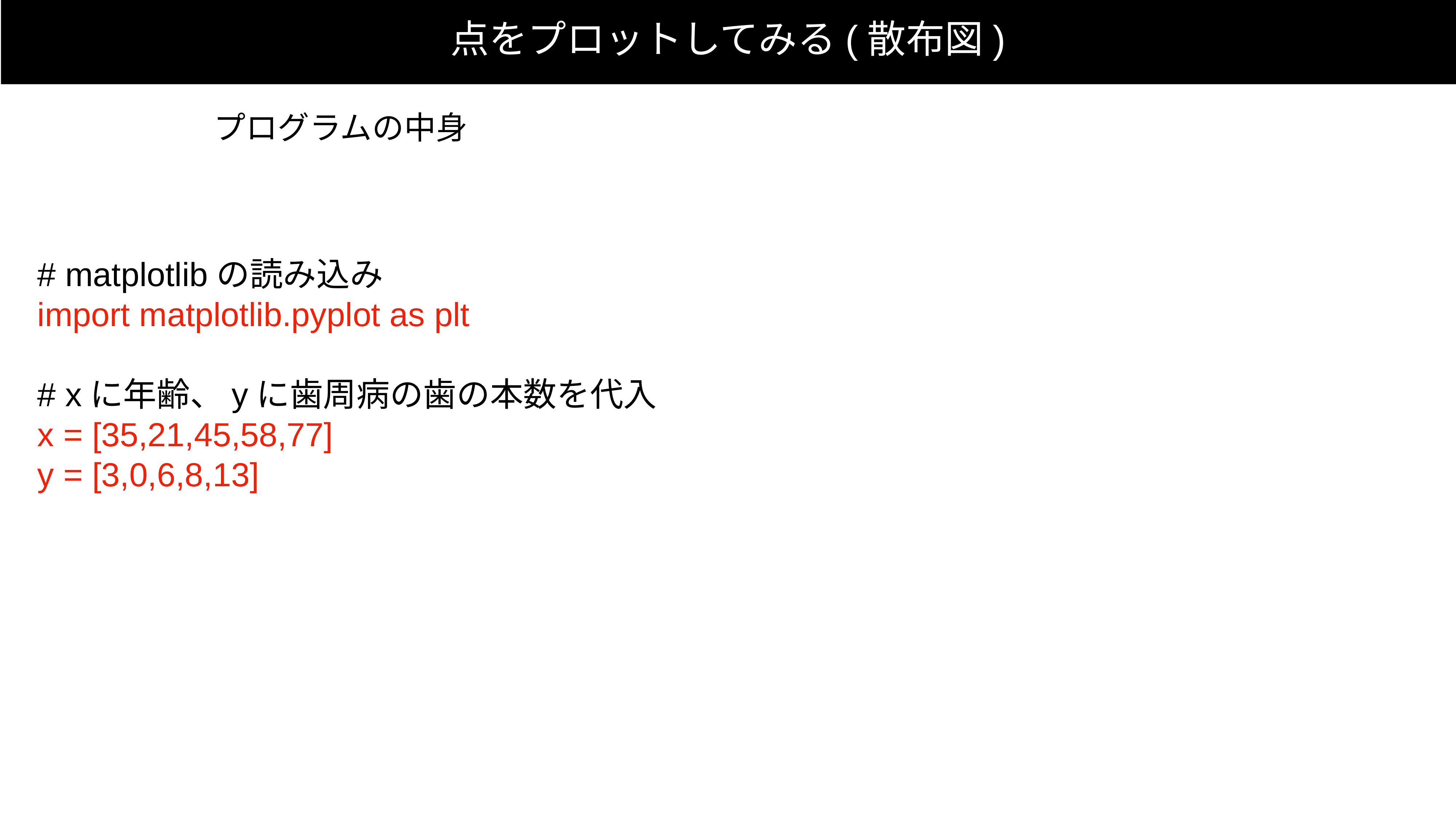

点をプロットしてみる(散布図)
プログラムの中身
# matplotlibの読み込み
import matplotlib.pyplot as plt

# xに年齢、yに歯周病の歯の本数を代入
x = [35,21,45,58,77]
y = [3,0,6,8,13]